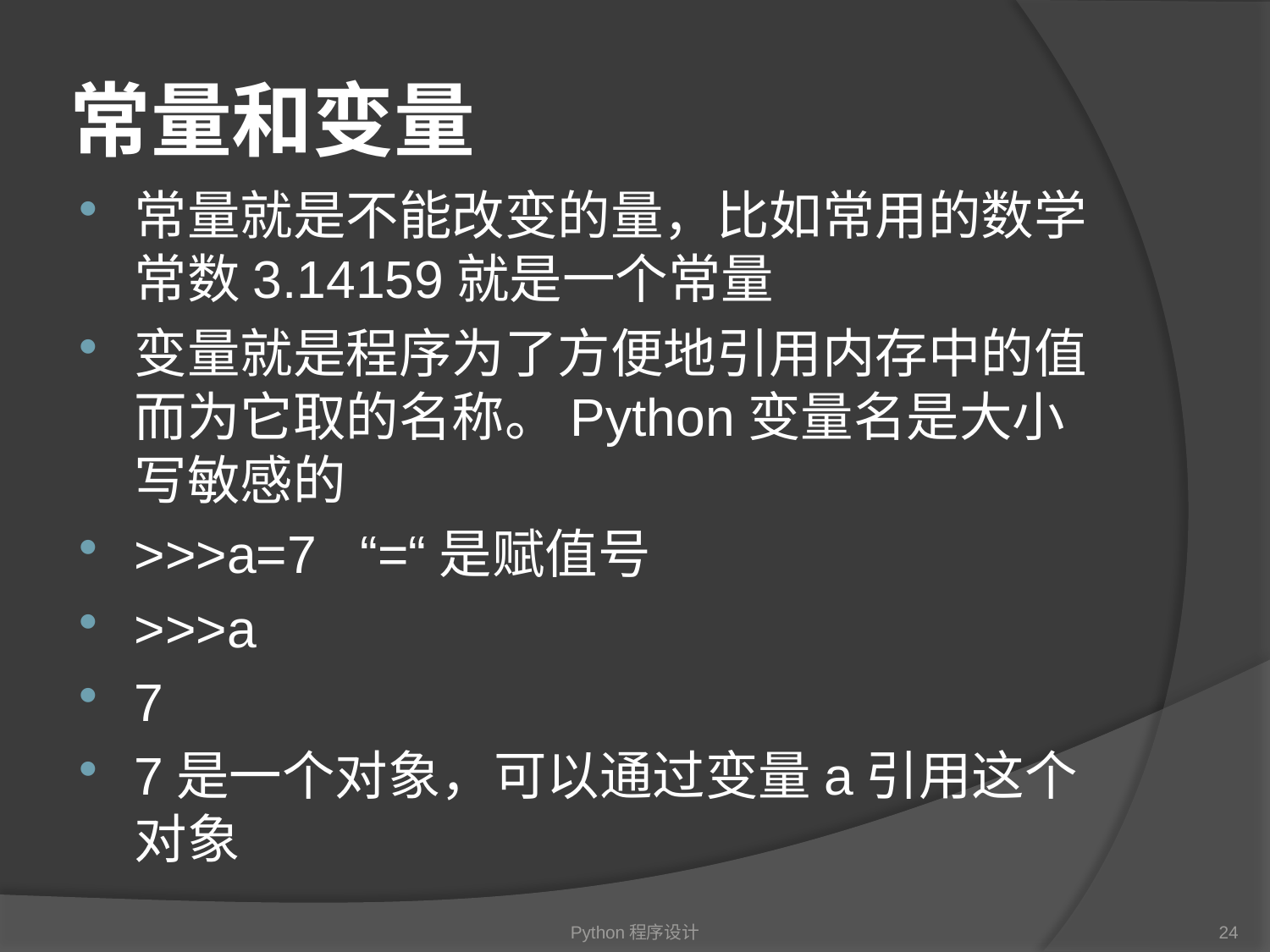

# 常量和变量
常量就是不能改变的量，比如常用的数学常数3.14159就是一个常量
变量就是程序为了方便地引用内存中的值而为它取的名称。Python变量名是大小写敏感的
>>>a=7   “=“是赋值号
>>>a
7
7是一个对象，可以通过变量a引用这个对象
Python程序设计
24